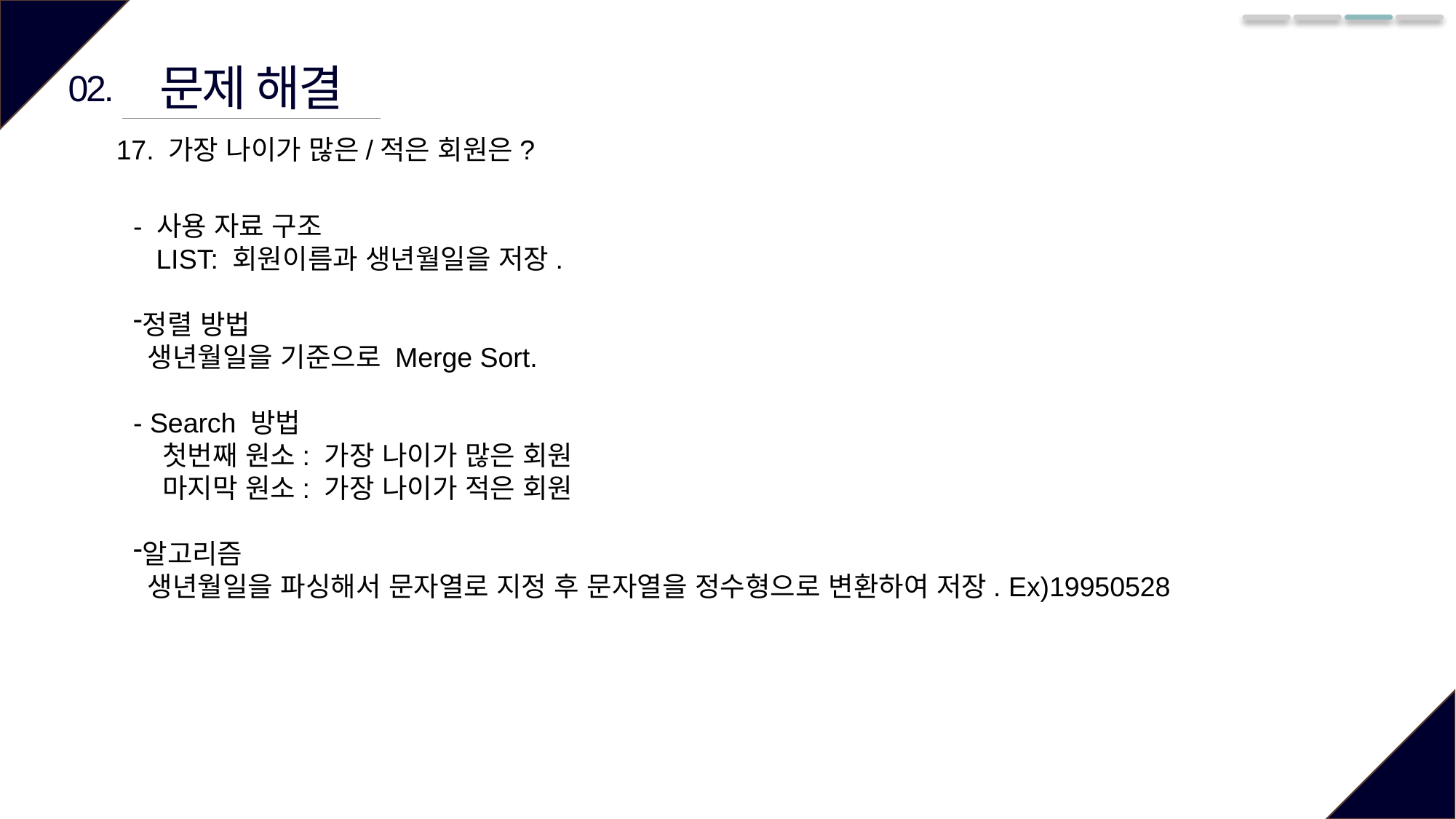

문제 해결
02.
17. 가장 나이가 많은/적은 회원은?
- 사용 자료 구조
   LIST: 회원이름과 생년월일을 저장.

정렬 방법
 생년월일을 기준으로 Merge Sort.

- Search 방법
   첫번째 원소: 가장 나이가 많은 회원
   마지막 원소: 가장 나이가 적은 회원

알고리즘
 생년월일을 파싱해서 문자열로 지정 후 문자열을 정수형으로 변환하여 저장. Ex)19950528